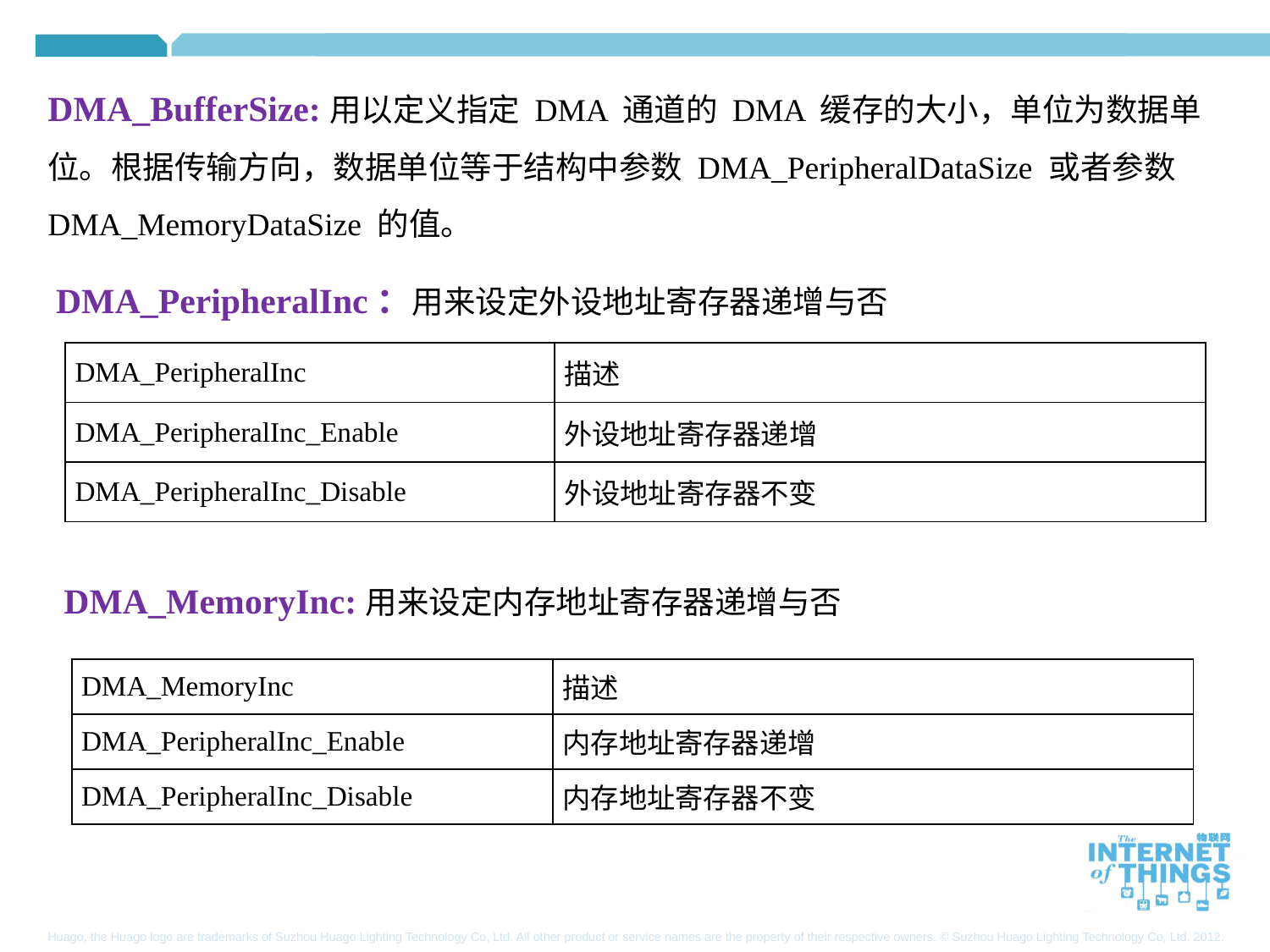

DMA_BufferSize:用以定义指定 DMA 通道的 DMA 缓存的大小，单位为数据单位。根据传输方向，数据单位等于结构中参数 DMA_PeripheralDataSize 或者参数 DMA_MemoryDataSize 的值。
DMA_PeripheralInc：用来设定外设地址寄存器递增与否
| DMA\_PeripheralInc | 描述 |
| --- | --- |
| DMA\_PeripheralInc\_Enable | 外设地址寄存器递增 |
| DMA\_PeripheralInc\_Disable | 外设地址寄存器不变 |
DMA_MemoryInc:用来设定内存地址寄存器递增与否
| DMA\_MemoryInc | 描述 |
| --- | --- |
| DMA\_PeripheralInc\_Enable | 内存地址寄存器递增 |
| DMA\_PeripheralInc\_Disable | 内存地址寄存器不变 |